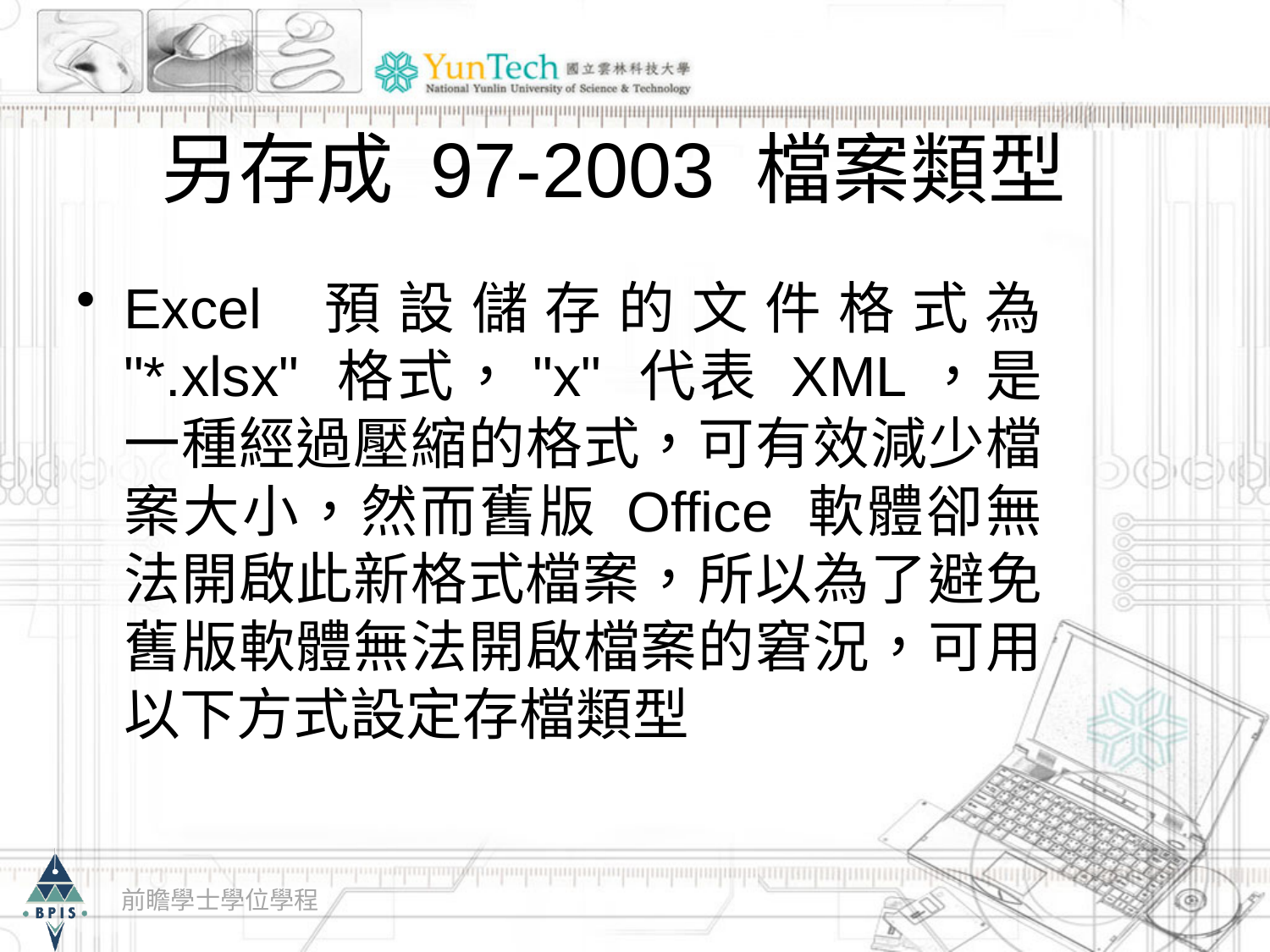

# 另存成 97-2003 檔案類型
Excel 預設儲存的文件格式為 "*.xlsx" 格式，"x" 代表 XML，是一種經過壓縮的格式，可有效減少檔案大小，然而舊版 Office 軟體卻無法開啟此新格式檔案，所以為了避免舊版軟體無法開啟檔案的窘況，可用以下方式設定存檔類型